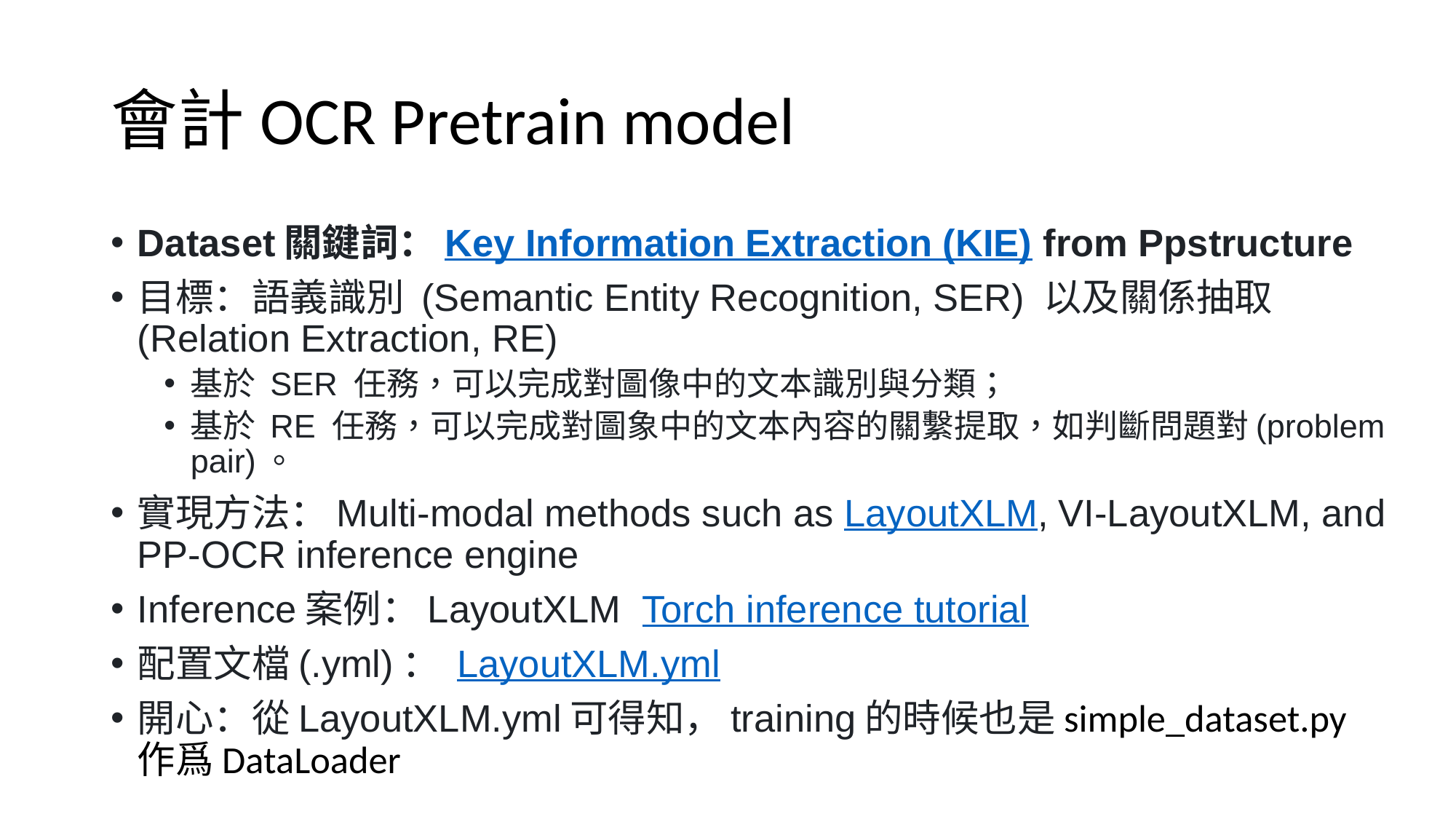

# 會計OCR Pretrain model
Dataset關鍵詞：Key Information Extraction (KIE) from Ppstructure
目標：語義識別 (Semantic Entity Recognition, SER) 以及關係抽取(Relation Extraction, RE)
基於 SER 任務，可以完成對圖像中的文本識別與分類；
基於 RE 任務，可以完成對圖象中的文本內容的關繫提取，如判斷問題對(problem pair)。
實現方法：Multi-modal methods such as LayoutXLM, VI-LayoutXLM, and PP-OCR inference engine
Inference案例：LayoutXLM  Torch inference tutorial
配置文檔(.yml)： LayoutXLM.yml
開心：從LayoutXLM.yml可得知，training的時候也是simple_dataset.py 作爲DataLoader